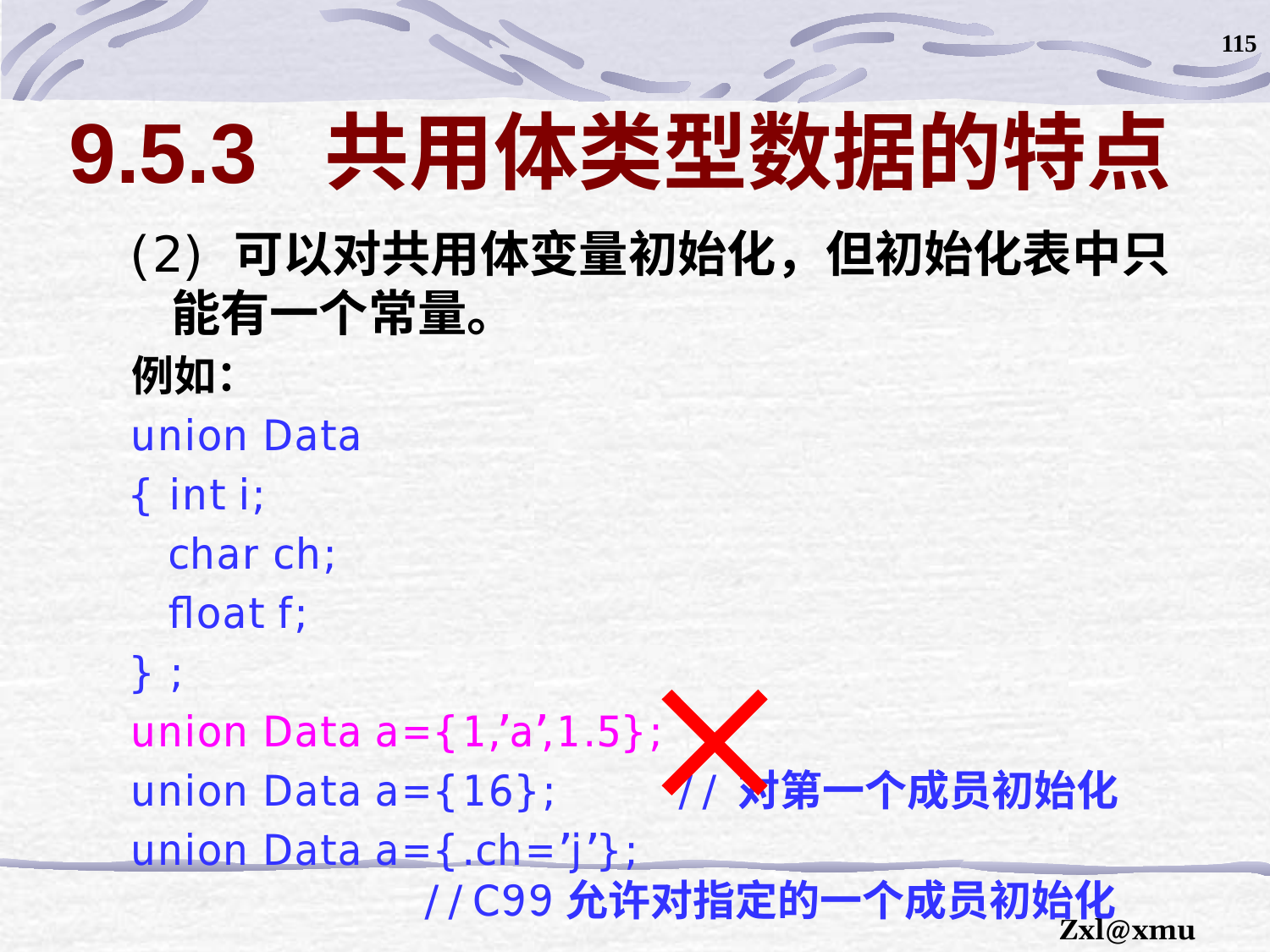

115
# 9.5.3  共用体类型数据的特点
(2) 可以对共用体变量初始化，但初始化表中只能有一个常量。
例如：
union Data
{ int i;
   char ch;
   float f;
} ;
union Data a={1,’a’,1.5};
union Data a={16};	//对第一个成员初始化
union Data a={.ch=’j’};
		//C99允许对指定的一个成员初始化
×